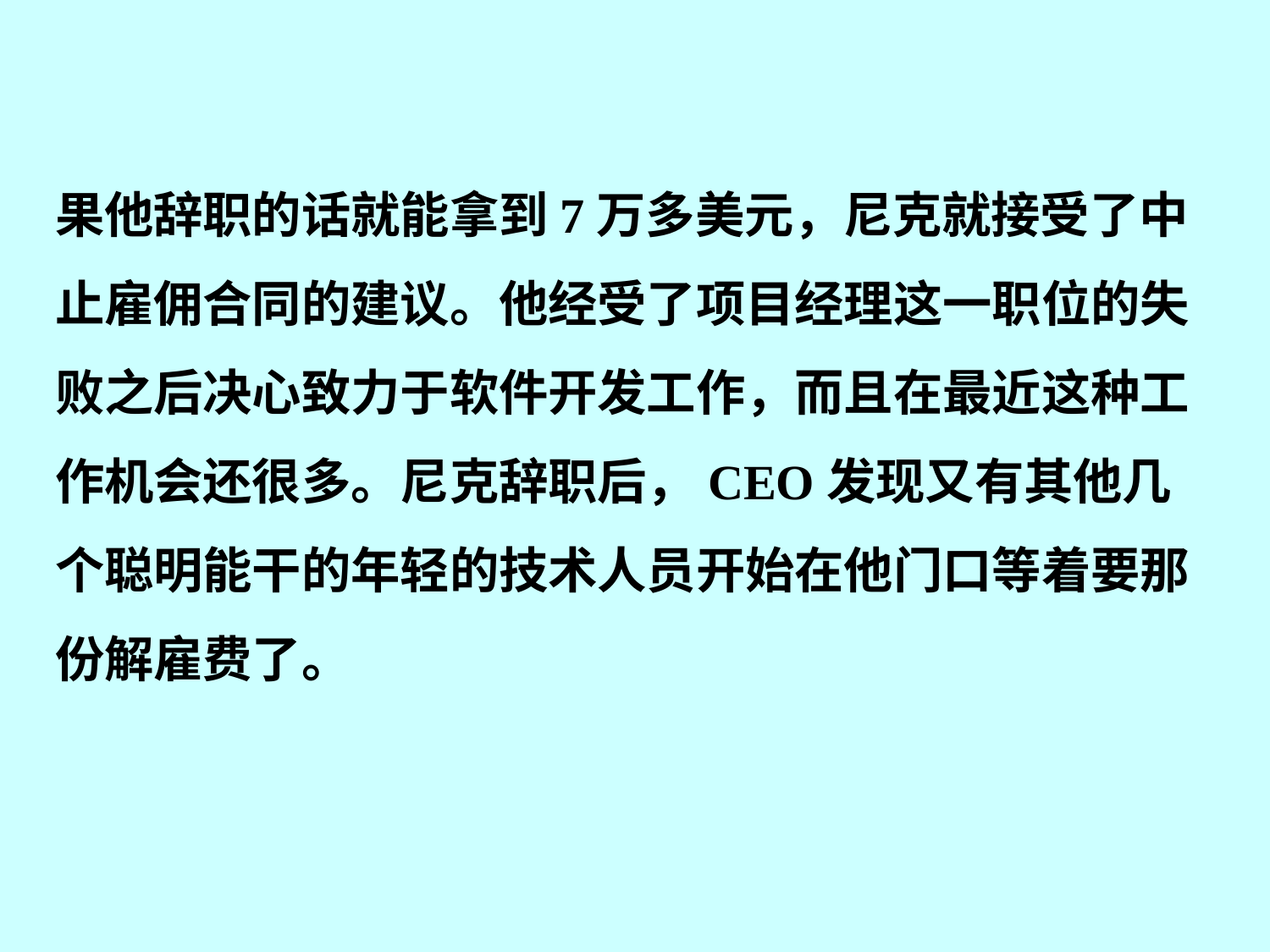

#
果他辞职的话就能拿到7万多美元，尼克就接受了中止雇佣合同的建议。他经受了项目经理这一职位的失败之后决心致力于软件开发工作，而且在最近这种工作机会还很多。尼克辞职后，CEO发现又有其他几个聪明能干的年轻的技术人员开始在他门口等着要那份解雇费了。